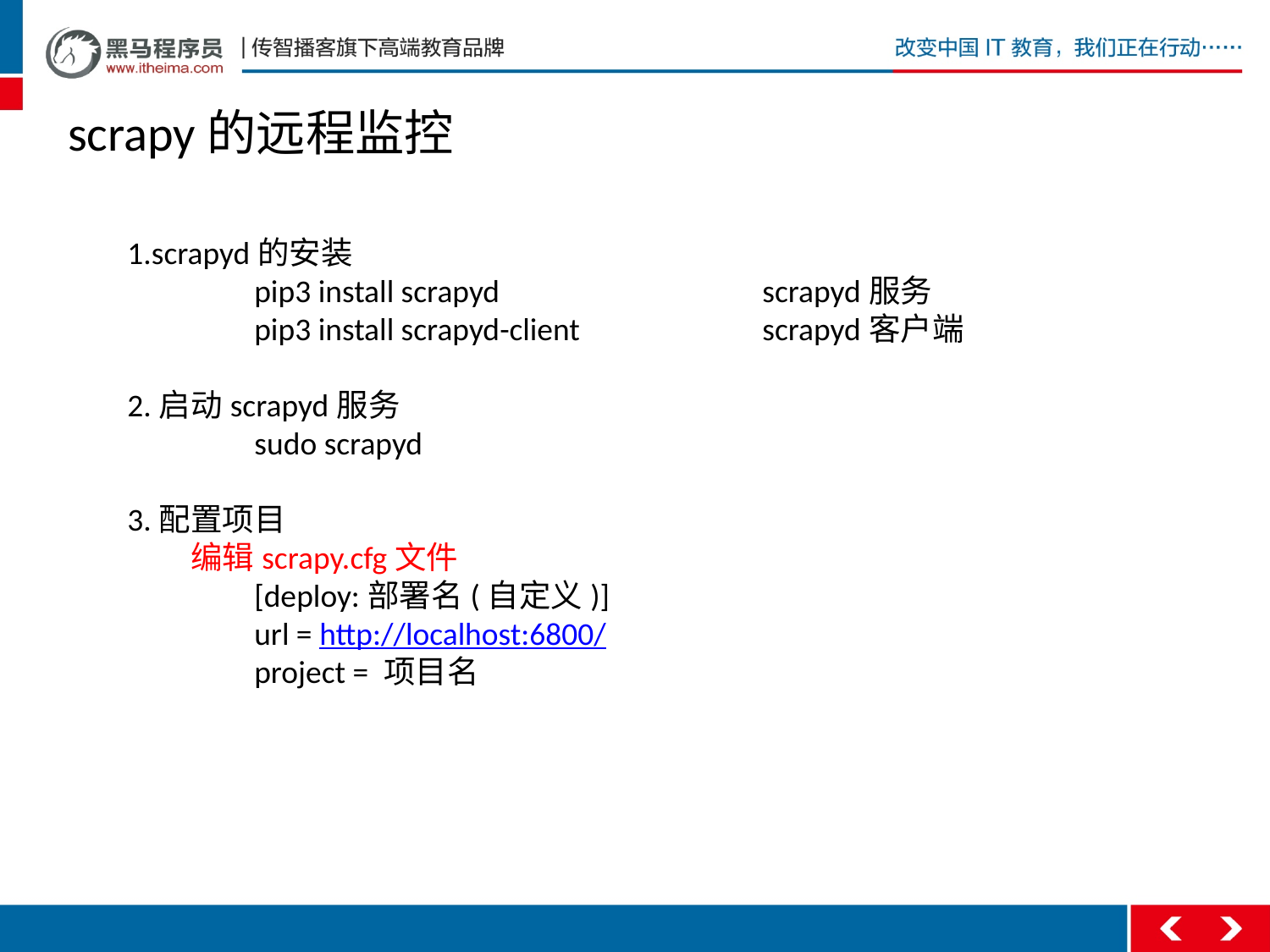

# scrapy的远程监控
1.scrapyd的安装
	pip3 install scrapyd			scrapyd服务
	pip3 install scrapyd-client		scrapyd客户端

2.启动scrapyd服务
	sudo scrapyd

3.配置项目
编辑scrapy.cfg文件
	[deploy:部署名(自定义)]
	url = http://localhost:6800/
	project = 项目名